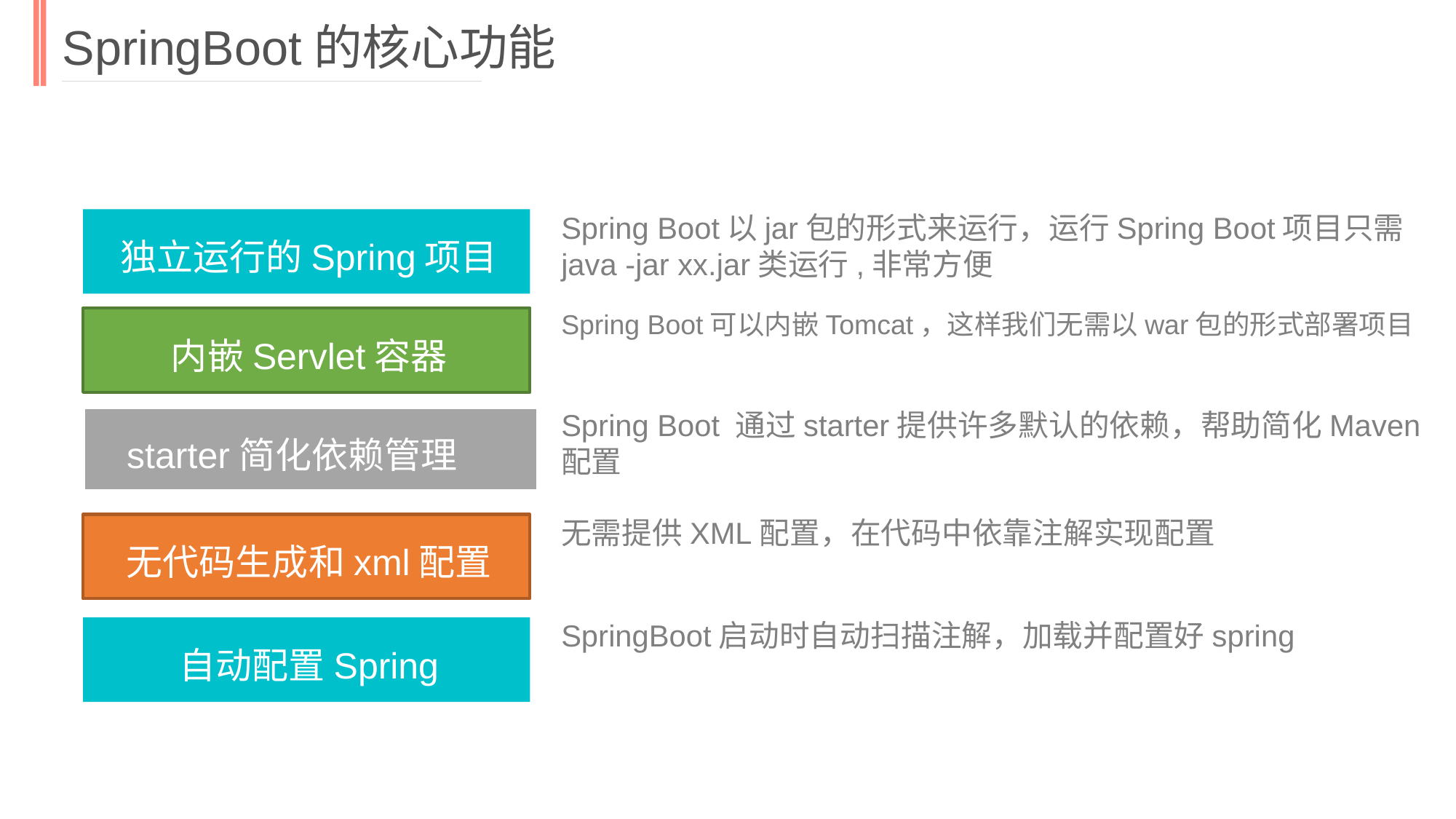

SpringBoot的核心功能

Spring Boot以jar包的形式来运行，运行Spring Boot项目只需java -jar xx.jar类运行,非常方便

独立运行的Spring项目
Spring Boot可以内嵌Tomcat，这样我们无需以war包的形式部署项目

内嵌Servlet容器
Spring Boot 通过starter提供许多默认的依赖，帮助简化Maven配置

starter简化依赖管理
无需提供XML配置，在代码中依靠注解实现配置

无代码生成和xml配置
SpringBoot启动时自动扫描注解，加载并配置好spring

自动配置Spring